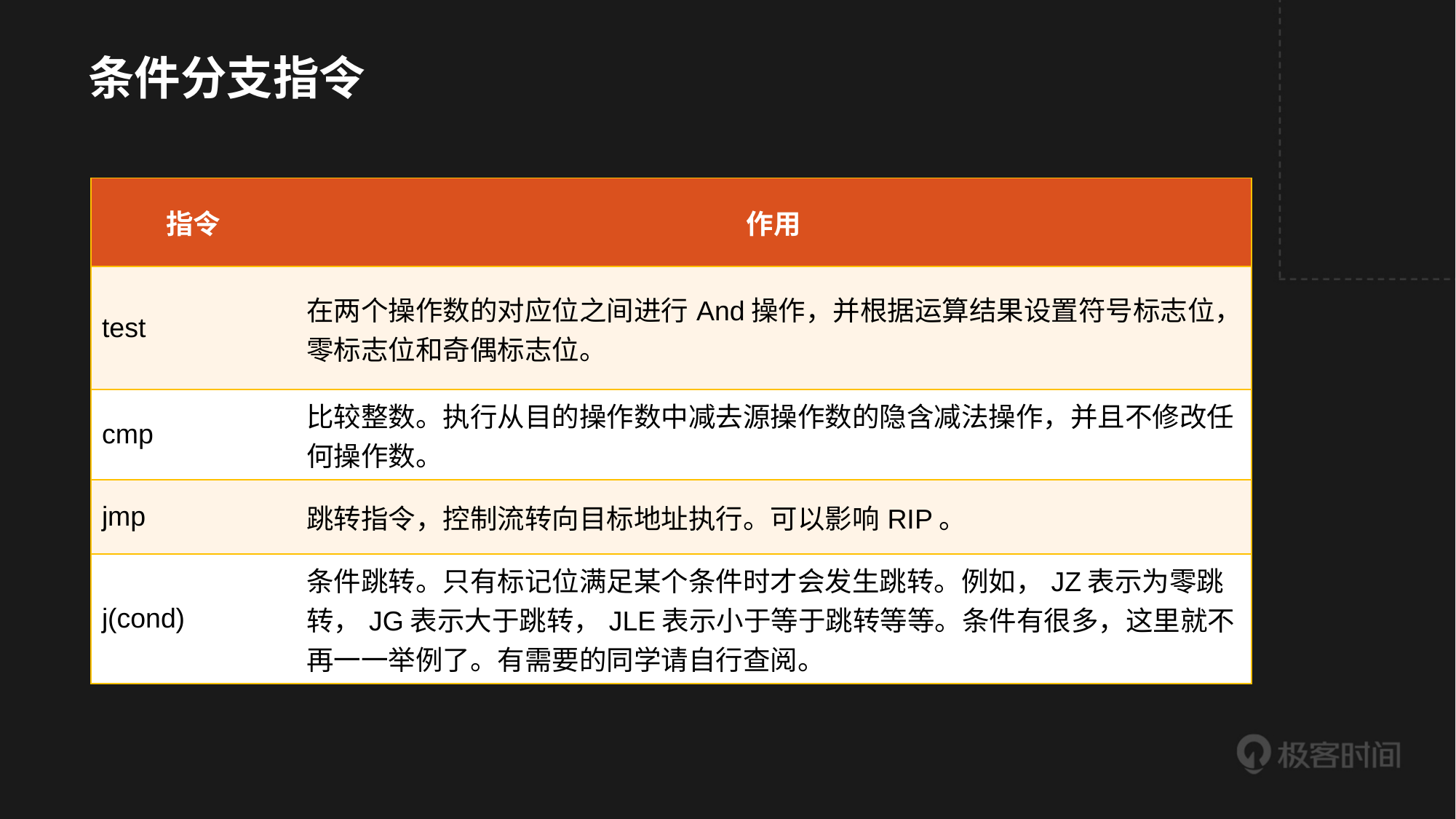

条件分支指令
| 指令 | 作用 |
| --- | --- |
| test | 在两个操作数的对应位之间进行And操作，并根据运算结果设置符号标志位，零标志位和奇偶标志位。 |
| cmp | 比较整数。执行从目的操作数中减去源操作数的隐含减法操作，并且不修改任何操作数。 |
| jmp | 跳转指令，控制流转向目标地址执行。可以影响RIP。 |
| j(cond) | 条件跳转。只有标记位满足某个条件时才会发生跳转。例如，JZ表示为零跳转，JG表示大于跳转，JLE表示小于等于跳转等等。条件有很多，这里就不再一一举例了。有需要的同学请自行查阅。 |